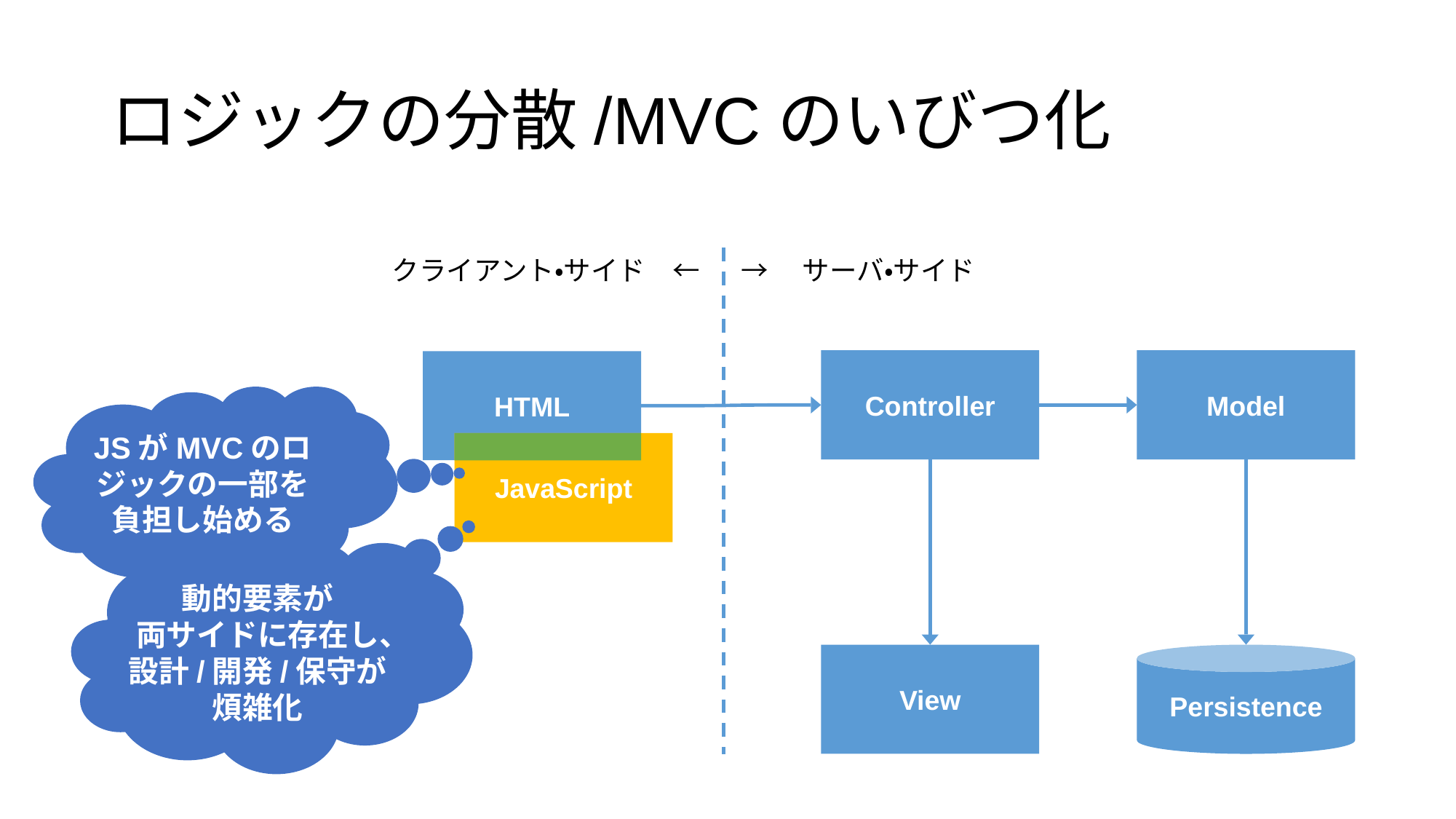

# ロジックの分散/MVCのいびつ化
クライアント・サイド　←
→　サーバ・サイド
Controller
Model
HTML
JavaScript

JSがMVCのロジックの一部を負担し始める
動的要素が
両サイドに存在し、設計/開発/保守が煩雑化
View
Persistence